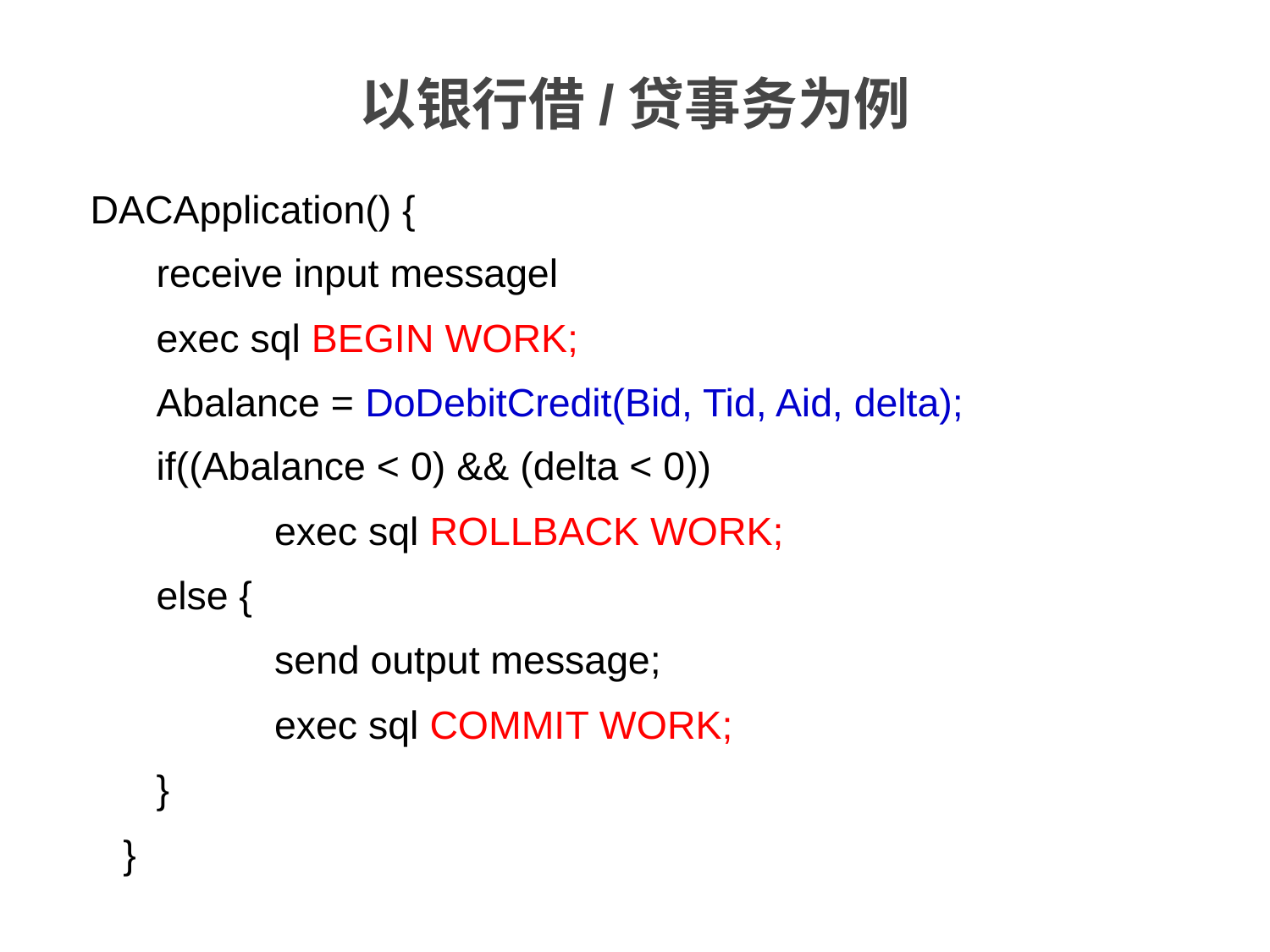

# 以银行借/贷事务为例
DACApplication() {
	receive input messagel
	exec sql BEGIN WORK;
	Abalance = DoDebitCredit(Bid, Tid, Aid, delta);
	if((Abalance < 0) && (delta < 0))
		exec sql ROLLBACK WORK;
	else {
		send output message;
		exec sql COMMIT WORK;
	}
 	}